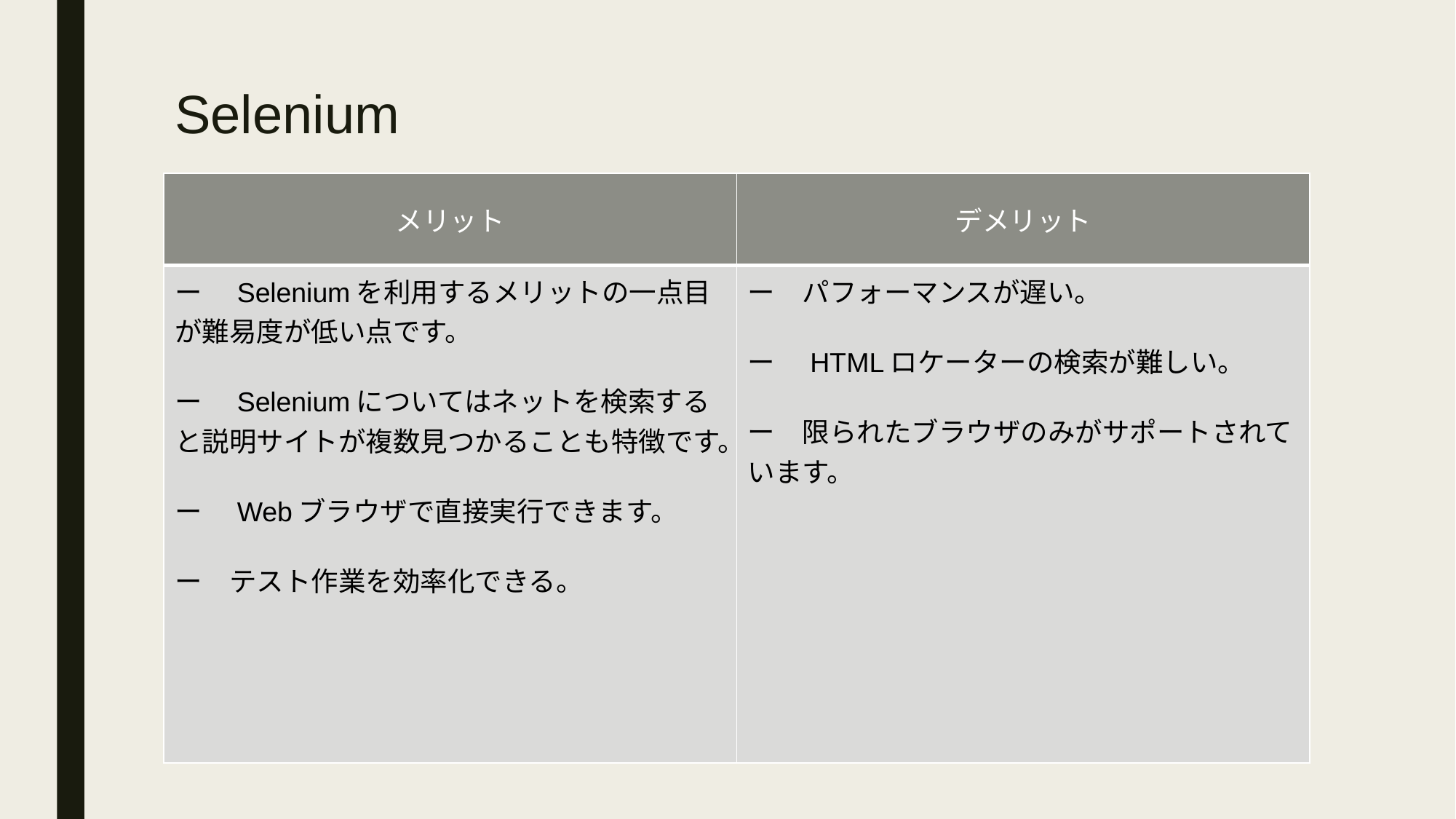

# Selenium
| メリット | デメリット |
| --- | --- |
| ー　Seleniumを利用するメリットの一点目が難易度が低い点です。 ー　Seleniumについてはネットを検索すると説明サイトが複数見つかることも特徴です。 ー　Webブラウザで直接実行できます。 ー　テスト作業を効率化できる。 | ー　パフォーマンスが遅い。 ー　HTMLロケーターの検索が難しい。 ー　限られたブラウザのみがサポートされています。 |